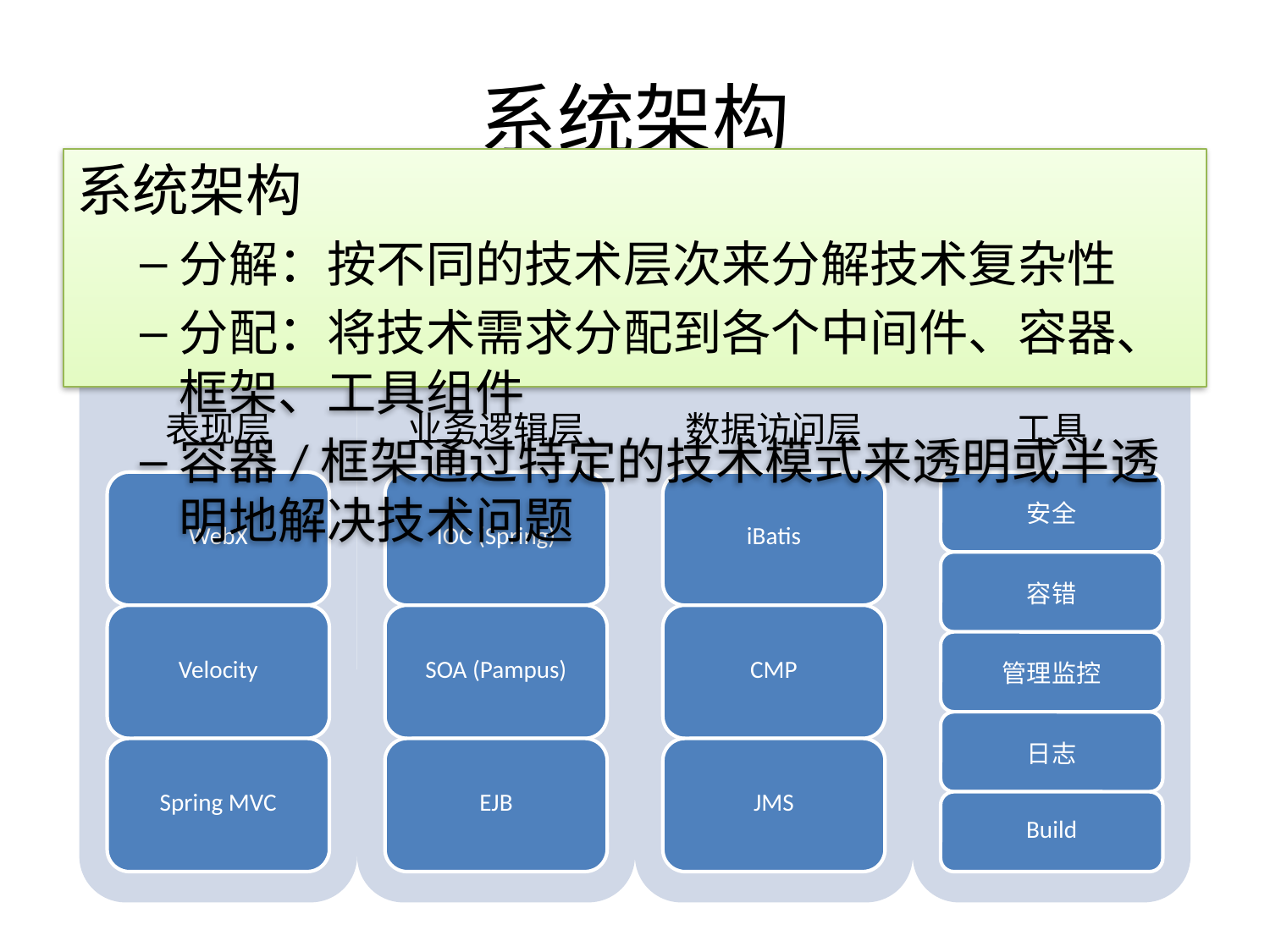

# 系统架构
系统架构
分解：按不同的技术层次来分解技术复杂性
分配：将技术需求分配到各个中间件、容器、框架、工具组件
容器/框架通过特定的技术模式来透明或半透明地解决技术问题
表现层
Velocity
日志
Build
业务逻辑层
IOC (Spring)
工具
数据访问层
iBatis
CMP
SOA (Pampus)
Spring MVC
WebX
EJB
JMS
安全
容错
管理监控